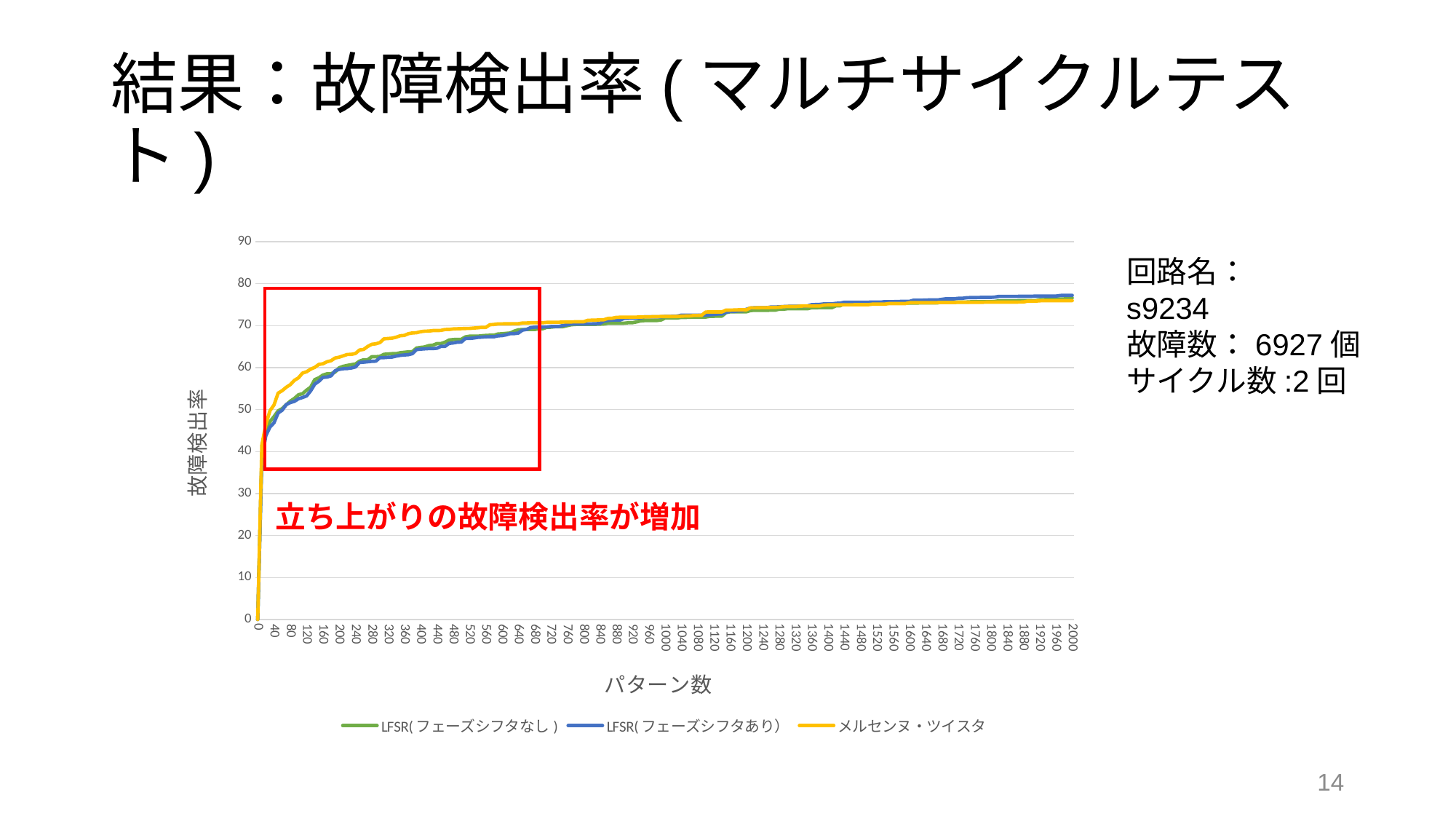

# 結果：故障検出率(マルチサイクルテスト)

### Chart

| Category |  |  |  |
|---|---|---|---|
| 0 | 0.0 | 0.0 | 0.0 |
| 10 | 38.746935 | 38.400459 | 41.576439 |
| 20 | 45.142198 | 43.785191 | 46.455896 |
| 30 | 47.134399 | 45.820701 | 49.718493 |
| 40 | 48.34705 | 46.860111 | 51.104373 |
| 50 | 49.689621 | 49.184352 | 53.919446 |
| 60 | 50.238198 | 49.862856 | 54.511333 |
| 70 | 51.147687 | 51.17656 | 55.319762 |
| 80 | 52.013862 | 51.681828 | 55.940521 |
| 90 | 52.649057 | 51.956117 | 56.965494 |
| 100 | 53.529668 | 52.576876 | 57.571816 |
| 110 | 53.78952 | 52.880037 | 58.69785 |
| 120 | 54.626822 | 53.255379 | 59.015447 |
| 130 | 55.348635 | 54.453588 | 59.636205 |
| 140 | 57.153165 | 56.070447 | 60.054857 |
| 150 | 57.55738 | 56.734514 | 60.762239 |
| 160 | 58.221453 | 57.658434 | 60.906601 |
| 170 | 58.524615 | 57.745051 | 61.382997 |
| 180 | 58.553487 | 58.033782 | 61.642849 |
| 190 | 58.928829 | 59.260863 | 62.29248 |
| 200 | 59.953803 | 59.57846 | 62.480152 |
| 210 | 60.314715 | 59.737259 | 62.812185 |
| 220 | 60.531259 | 59.780568 | 63.129783 |
| 230 | 60.704494 | 59.910494 | 63.158655 |
| 240 | 60.863292 | 60.15591 | 63.360763 |
| 250 | 61.541796 | 61.224198 | 64.198065 |
| 260 | 61.873829 | 61.29638 | 64.327991 |
| 270 | 61.873829 | 61.382997 | 65.035367 |
| 280 | 62.595642 | 61.498487 | 65.555072 |
| 290 | 62.595642 | 61.527359 | 65.670562 |
| 300 | 62.682259 | 62.364662 | 65.959287 |
| 310 | 63.173091 | 62.379098 | 66.86877 |
| 320 | 63.245273 | 62.451279 | 66.926515 |
| 330 | 63.317454 | 62.509024 | 67.013133 |
| 340 | 63.317454 | 62.740004 | 67.244118 |
| 350 | 63.548434 | 62.913239 | 67.590588 |
| 360 | 63.649487 | 63.014293 | 67.66277 |
| 370 | 63.750541 | 63.072038 | 68.081421 |
| 380 | 63.808286 | 63.317454 | 68.254656 |
| 390 | 64.660025 | 64.299119 | 68.312401 |
| 400 | 64.804387 | 64.400172 | 68.557817 |
| 410 | 64.934313 | 64.472353 | 68.673307 |
| 420 | 65.237474 | 64.530098 | 68.702179 |
| 430 | 65.338528 | 64.530098 | 68.817669 |
| 440 | 65.713871 | 64.616716 | 68.817669 |
| 450 | 65.742743 | 65.06424 | 68.860978 |
| 460 | 66.06034 | 65.06424 | 69.077522 |
| 470 | 66.565609 | 65.771616 | 69.091958 |
| 480 | 66.695535 | 65.872669 | 69.207448 |
| 490 | 66.709971 | 66.06034 | 69.250757 |
| 500 | 66.738844 | 66.089213 | 69.279629 |
| 510 | 67.3163 | 66.940951 | 69.322944 |
| 520 | 67.475098 | 66.955388 | 69.33738 |
| 530 | 67.475098 | 67.042005 | 69.409561 |
| 540 | 67.475098 | 67.20081 | 69.481742 |
| 550 | 67.590588 | 67.258555 | 69.582796 |
| 560 | 67.66277 | 67.330736 | 69.582796 |
| 570 | 67.706078 | 67.345172 | 70.217991 |
| 580 | 67.706078 | 67.345172 | 70.275736 |
| 590 | 68.009239 | 67.561716 | 70.420098 |
| 600 | 68.066984 | 67.619461 | 70.420098 |
| 610 | 68.153602 | 67.807132 | 70.434535 |
| 620 | 68.240219 | 68.095857 | 70.448971 |
| 630 | 68.702179 | 68.095857 | 70.463407 |
| 640 | 69.00534 | 68.225783 | 70.463407 |
| 650 | 69.063085 | 68.918723 | 70.622206 |
| 660 | 69.063085 | 69.091958 | 70.636642 |
| 670 | 69.063085 | 69.525051 | 70.679951 |
| 680 | 69.063085 | 69.640541 | 70.679951 |
| 690 | 69.265193 | 69.669414 | 70.679951 |
| 700 | 69.265193 | 69.669414 | 70.679951 |
| 710 | 69.611669 | 69.68385 | 70.781004 |
| 720 | 69.626105 | 69.784904 | 70.795441 |
| 730 | 69.727159 | 69.784904 | 70.809877 |
| 740 | 69.756031 | 69.79934 | 70.809877 |
| 750 | 69.756031 | 70.044756 | 70.853186 |
| 760 | 70.001447 | 70.203555 | 70.882058 |
| 770 | 70.203555 | 70.391226 | 70.882058 |
| 780 | 70.275736 | 70.391226 | 70.910931 |
| 790 | 70.304608 | 70.391226 | 70.910931 |
| 800 | 70.319045 | 70.391226 | 70.910931 |
| 810 | 70.319045 | 70.420098 | 71.257401 |
| 820 | 70.319045 | 70.420098 | 71.300709 |
| 830 | 70.319045 | 70.448971 | 71.315145 |
| 840 | 70.347917 | 70.521152 | 71.37289 |
| 850 | 70.405662 | 71.069729 | 71.401763 |
| 860 | 70.564461 | 71.214092 | 71.71936 |
| 870 | 70.564461 | 71.315145 | 71.748233 |
| 880 | 70.564461 | 71.329582 | 71.964777 |
| 890 | 70.564461 | 71.344018 | 71.993649 |
| 900 | 70.578897 | 71.71936 | 71.993649 |
| 910 | 70.679951 | 71.748233 | 72.008085 |
| 920 | 70.679951 | 71.777105 | 72.008085 |
| 930 | 70.882058 | 71.777105 | 72.022521 |
| 940 | 71.127474 | 71.777105 | 72.036958 |
| 950 | 71.199656 | 72.094703 | 72.080266 |
| 960 | 71.199656 | 72.094703 | 72.080266 |
| 970 | 71.199656 | 72.094703 | 72.123575 |
| 980 | 71.214092 | 72.094703 | 72.123575 |
| 990 | 71.329582 | 72.094703 | 72.166884 |
| 1000 | 71.805978 | 72.18132 | 72.166884 |
| 1010 | 71.820414 | 72.18132 | 72.166884 |
| 1020 | 71.820414 | 72.224629 | 72.166884 |
| 1030 | 71.820414 | 72.253501 | 72.18132 |
| 1040 | 71.95034 | 72.484481 | 72.239065 |
| 1050 | 71.95034 | 72.498918 | 72.29681 |
| 1060 | 71.993649 | 72.498918 | 72.29681 |
| 1070 | 72.036958 | 72.498918 | 72.4123 |
| 1080 | 72.036958 | 72.498918 | 72.4123 |
| 1090 | 72.036958 | 72.498918 | 72.441173 |
| 1100 | 72.036958 | 72.513354 | 73.235166 |
| 1110 | 72.195756 | 72.571099 | 73.249602 |
| 1120 | 72.224629 | 72.64328 | 73.249602 |
| 1130 | 72.267938 | 72.75877 | 73.249602 |
| 1140 | 72.267938 | 72.75877 | 73.249602 |
| 1150 | 73.090804 | 73.177421 | 73.697126 |
| 1160 | 73.292911 | 73.365092 | 73.697126 |
| 1170 | 73.292911 | 73.365092 | 73.725998 |
| 1180 | 73.292911 | 73.523891 | 73.769307 |
| 1190 | 73.292911 | 73.523891 | 73.769307 |
| 1200 | 73.292911 | 73.884797 | 73.769307 |
| 1210 | 73.581636 | 74.187958 | 74.231267 |
| 1220 | 73.653817 | 74.260139 | 74.231267 |
| 1230 | 73.653817 | 74.274576 | 74.260139 |
| 1240 | 73.653817 | 74.274576 | 74.274576 |
| 1250 | 73.653817 | 74.274576 | 74.274576 |
| 1260 | 73.668253 | 74.433374 | 74.317884 |
| 1270 | 73.668253 | 74.433374 | 74.317884 |
| 1280 | 73.899233 | 74.476683 | 74.390066 |
| 1290 | 73.899233 | 74.534428 | 74.505556 |
| 1300 | 74.014723 | 74.577737 | 74.548864 |
| 1310 | 74.014723 | 74.606609 | 74.548864 |
| 1320 | 74.014723 | 74.606609 | 74.548864 |
| 1330 | 74.014723 | 74.606609 | 74.621046 |
| 1340 | 74.014723 | 74.606609 | 74.664354 |
| 1350 | 74.014723 | 74.664354 | 74.664354 |
| 1360 | 74.245703 | 74.981952 | 74.664354 |
| 1370 | 74.245703 | 75.02526 | 74.664354 |
| 1380 | 74.274576 | 75.054133 | 74.664354 |
| 1390 | 74.274576 | 75.169623 | 74.880898 |
| 1400 | 74.274576 | 75.169623 | 74.938643 |
| 1410 | 74.274576 | 75.169623 | 74.938643 |
| 1420 | 74.722099 | 75.313985 | 74.938643 |
| 1430 | 74.722099 | 75.357294 | 74.938643 |
| 1440 | 75.227368 | 75.559402 | 74.967515 |
| 1450 | 75.241804 | 75.559402 | 74.967515 |
| 1460 | 75.241804 | 75.559402 | 74.967515 |
| 1470 | 75.25624 | 75.573844 | 74.996388 |
| 1480 | 75.25624 | 75.573844 | 74.996388 |
| 1490 | 75.25624 | 75.573844 | 74.996388 |
| 1500 | 75.25624 | 75.573844 | 74.996388 |
| 1510 | 75.25624 | 75.602716 | 75.126314 |
| 1520 | 75.25624 | 75.602716 | 75.126314 |
| 1530 | 75.313985 | 75.602716 | 75.126314 |
| 1540 | 75.313985 | 75.70377 | 75.126314 |
| 1550 | 75.313985 | 75.70377 | 75.241804 |
| 1560 | 75.313985 | 75.70377 | 75.241804 |
| 1570 | 75.342858 | 75.732642 | 75.241804 |
| 1580 | 75.386167 | 75.761515 | 75.241804 |
| 1590 | 75.386167 | 75.761515 | 75.241804 |
| 1600 | 75.386167 | 75.761515 | 75.458348 |
| 1610 | 75.386167 | 76.035804 | 75.458348 |
| 1620 | 75.386167 | 76.035804 | 75.458348 |
| 1630 | 75.415039 | 76.035804 | 75.458348 |
| 1640 | 75.415039 | 76.093549 | 75.458348 |
| 1650 | 75.429475 | 76.107985 | 75.458348 |
| 1660 | 75.429475 | 76.107985 | 75.458348 |
| 1670 | 75.429475 | 76.107985 | 75.501657 |
| 1680 | 75.617152 | 76.266783 | 75.501657 |
| 1690 | 75.617152 | 76.382273 | 75.501657 |
| 1700 | 75.617152 | 76.382273 | 75.501657 |
| 1710 | 75.617152 | 76.382273 | 75.501657 |
| 1720 | 75.617152 | 76.497763 | 75.544965 |
| 1730 | 75.617152 | 76.497763 | 75.544965 |
| 1740 | 75.617152 | 76.642126 | 75.559402 |
| 1750 | 75.674897 | 76.670998 | 75.559402 |
| 1760 | 75.674897 | 76.670998 | 75.559402 |
| 1770 | 75.674897 | 76.699871 | 75.559402 |
| 1780 | 75.674897 | 76.714307 | 75.559402 |
| 1790 | 75.674897 | 76.714307 | 75.58828 |
| 1800 | 75.674897 | 76.714307 | 75.58828 |
| 1810 | 75.761515 | 76.800925 | 75.58828 |
| 1820 | 75.920314 | 76.959723 | 75.58828 |
| 1830 | 75.920314 | 76.959723 | 75.58828 |
| 1840 | 75.920314 | 76.959723 | 75.58828 |
| 1850 | 75.920314 | 76.959723 | 75.58828 |
| 1860 | 75.920314 | 76.959723 | 75.58828 |
| 1870 | 75.93475 | 76.974159 | 75.617152 |
| 1880 | 75.93475 | 76.974159 | 75.631589 |
| 1890 | 75.93475 | 76.974159 | 75.81926 |
| 1900 | 75.949186 | 76.988596 | 75.81926 |
| 1910 | 75.949186 | 77.031904 | 75.833696 |
| 1920 | 76.151294 | 77.031904 | 75.905877 |
| 1930 | 76.151294 | 77.031904 | 75.949186 |
| 1940 | 76.338965 | 77.031904 | 75.949186 |
| 1950 | 76.338965 | 77.031904 | 75.949186 |
| 1960 | 76.338965 | 77.031904 | 75.949186 |
| 1970 | 76.338965 | 77.176267 | 75.949186 |
| 1980 | 76.353401 | 77.219576 | 75.949186 |
| 1990 | 76.598817 | 77.219576 | 75.949186 |
| 2000 | 76.598817 | 77.219576 | 75.949186 |
回路名：s9234
故障数：6927個
サイクル数:2回

立ち上がりの故障検出率が増加
14